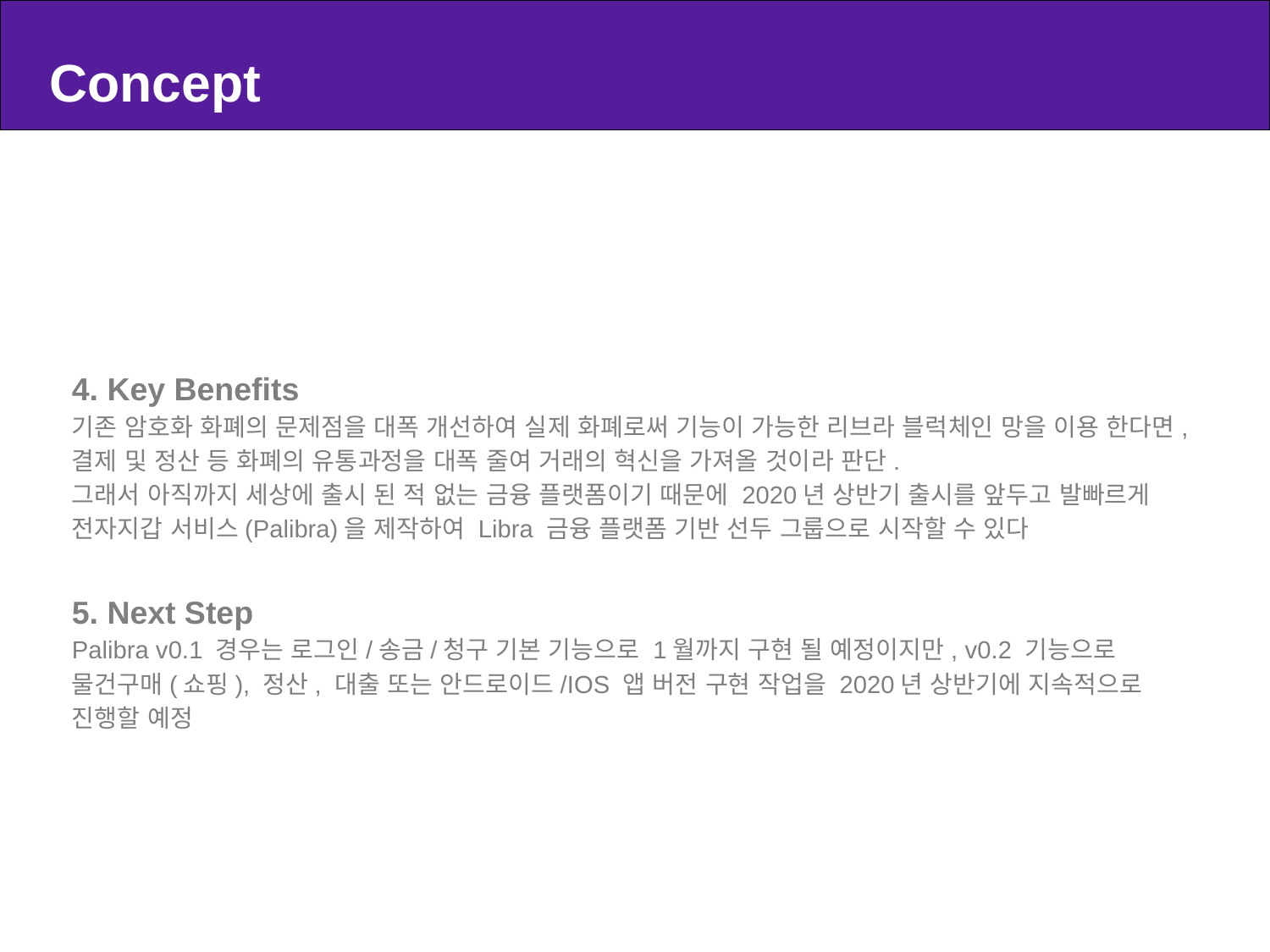

Concept

4. Key Benefits
기존 암호화 화폐의 문제점을 대폭 개선하여 실제 화폐로써 기능이 가능한 리브라 블럭체인 망을 이용 한다면, 결제 및 정산 등 화폐의 유통과정을 대폭 줄여 거래의 혁신을 가져올 것이라 판단.
그래서 아직까지 세상에 출시 된 적 없는 금융 플랫폼이기 때문에 2020년 상반기 출시를 앞두고 발빠르게 전자지갑 서비스(Palibra)을 제작하여 Libra 금융 플랫폼 기반 선두 그룹으로 시작할 수 있다

5. Next Step
Palibra v0.1 경우는 로그인/송금/청구 기본 기능으로 1월까지 구현 될 예정이지만, v0.2 기능으로  물건구매(쇼핑), 정산, 대출 또는 안드로이드/IOS 앱 버전 구현 작업을 2020년 상반기에 지속적으로 진행할 예정